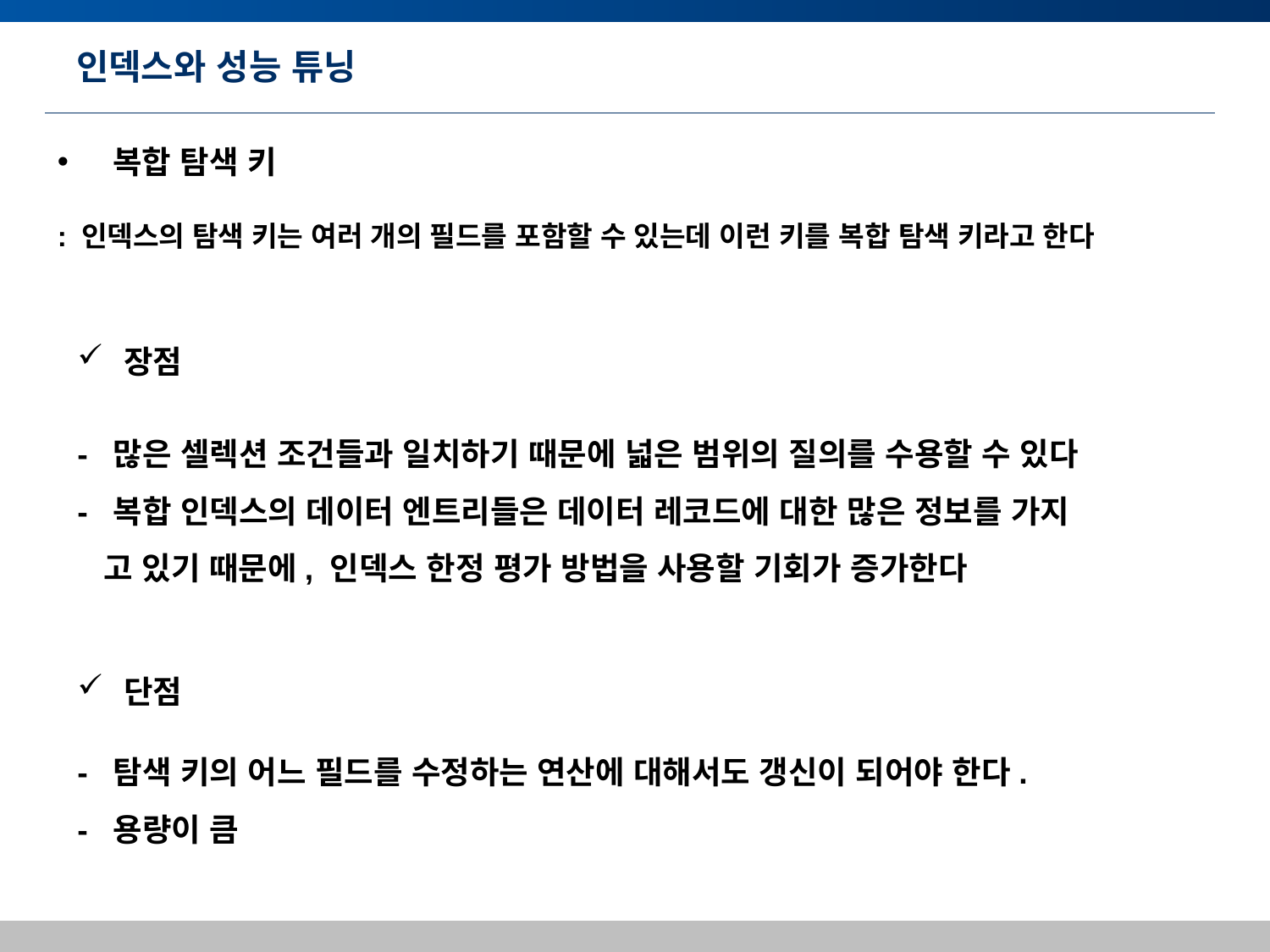

# 인덱스와 성능 튜닝
  복합 탐색 키

: 인덱스의 탐색 키는 여러 개의 필드를 포함할 수 있는데 이런 키를 복합 탐색 키라고 한다

 장점
-  많은 셀렉션 조건들과 일치하기 때문에 넓은 범위의 질의를 수용할 수 있다
-  복합 인덱스의 데이터 엔트리들은 데이터 레코드에 대한 많은 정보를 가지
   고 있기 때문에, 인덱스 한정 평가 방법을 사용할 기회가 증가한다
 단점
-  탐색 키의 어느 필드를 수정하는 연산에 대해서도 갱신이 되어야 한다.
-  용량이 큼